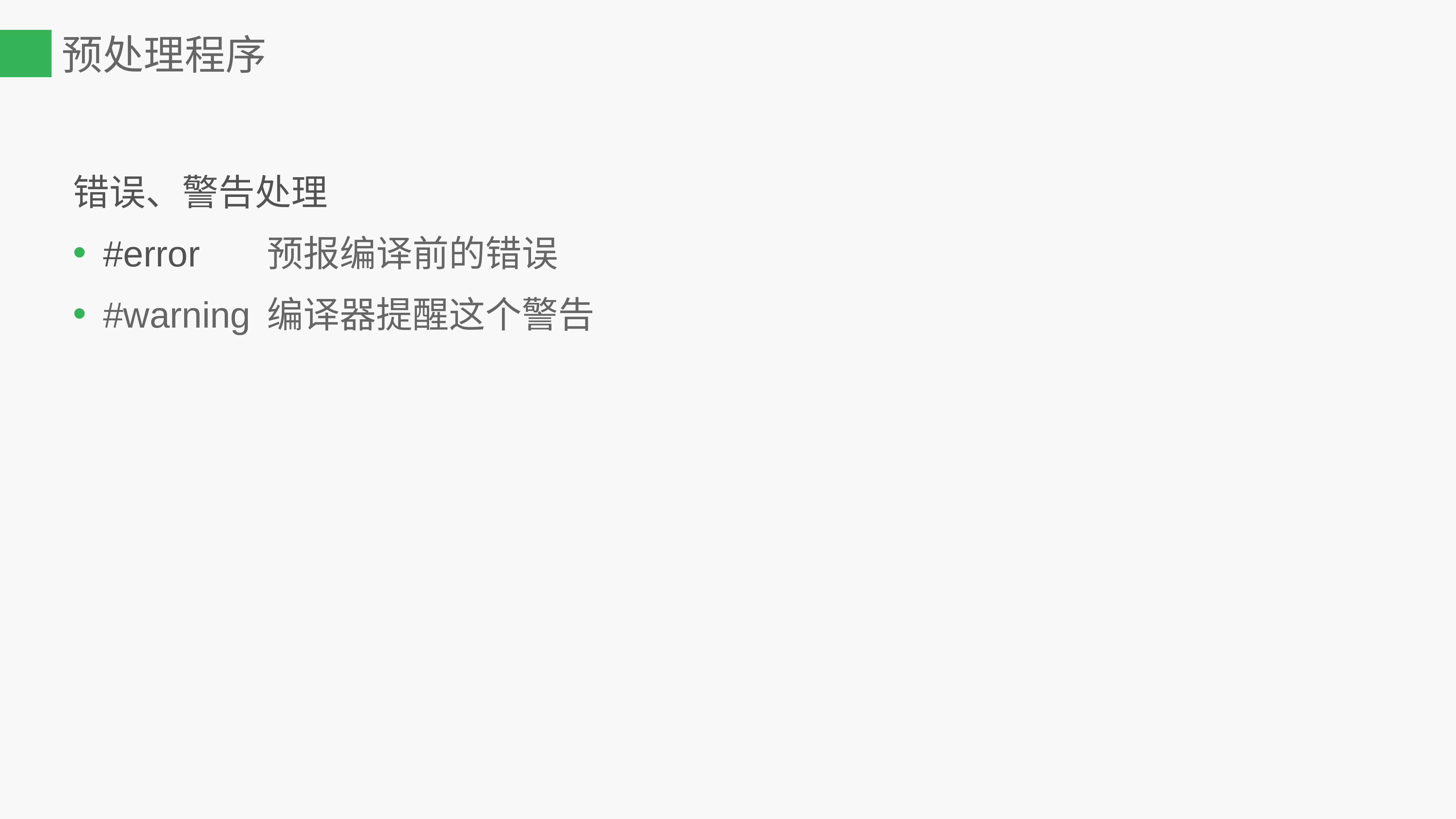

# 预处理程序
错误、警告处理
#error		预报编译前的错误
#warning	编译器提醒这个警告